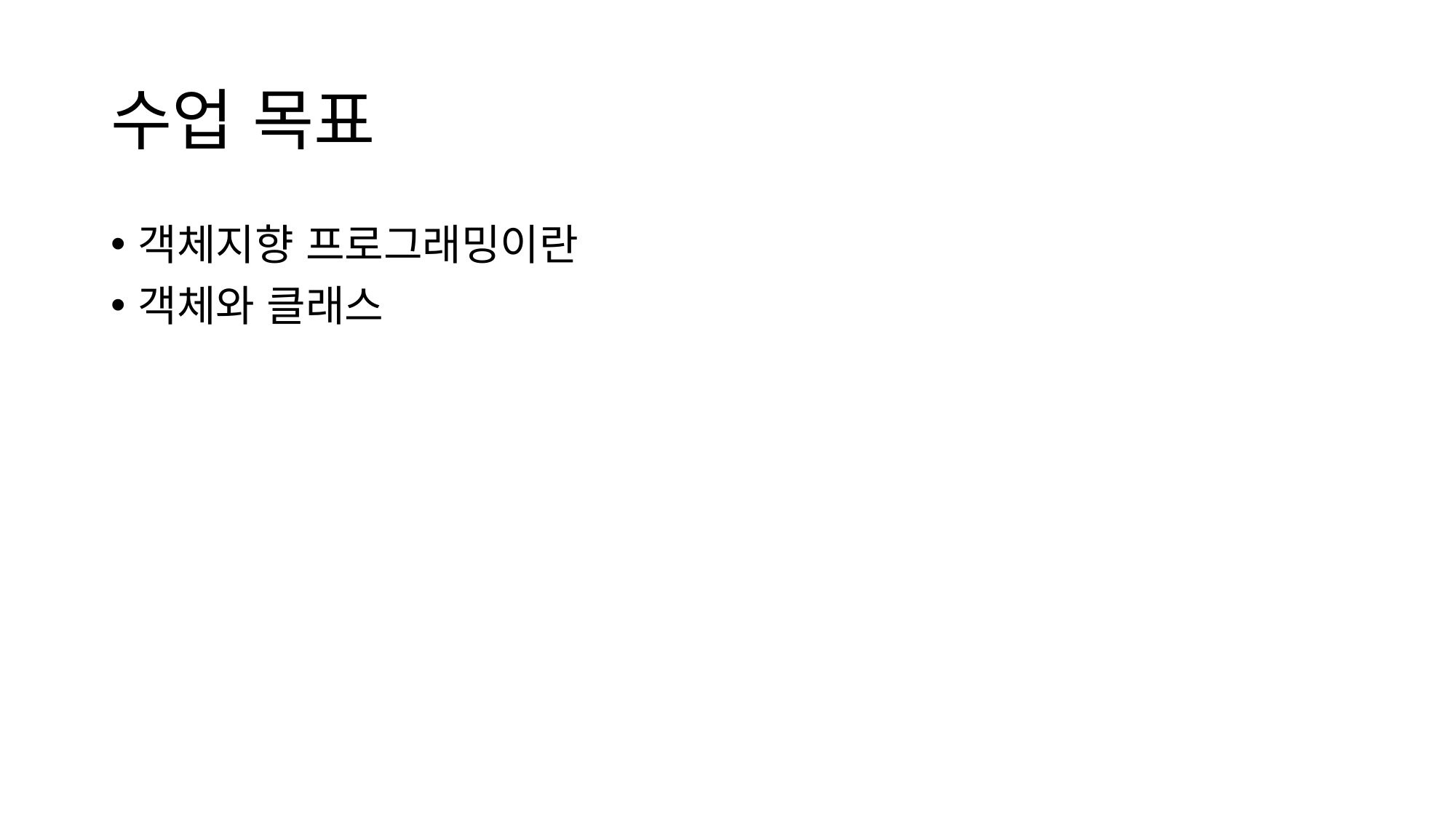

# 수업 목표
객체지향 프로그래밍이란
객체와 클래스